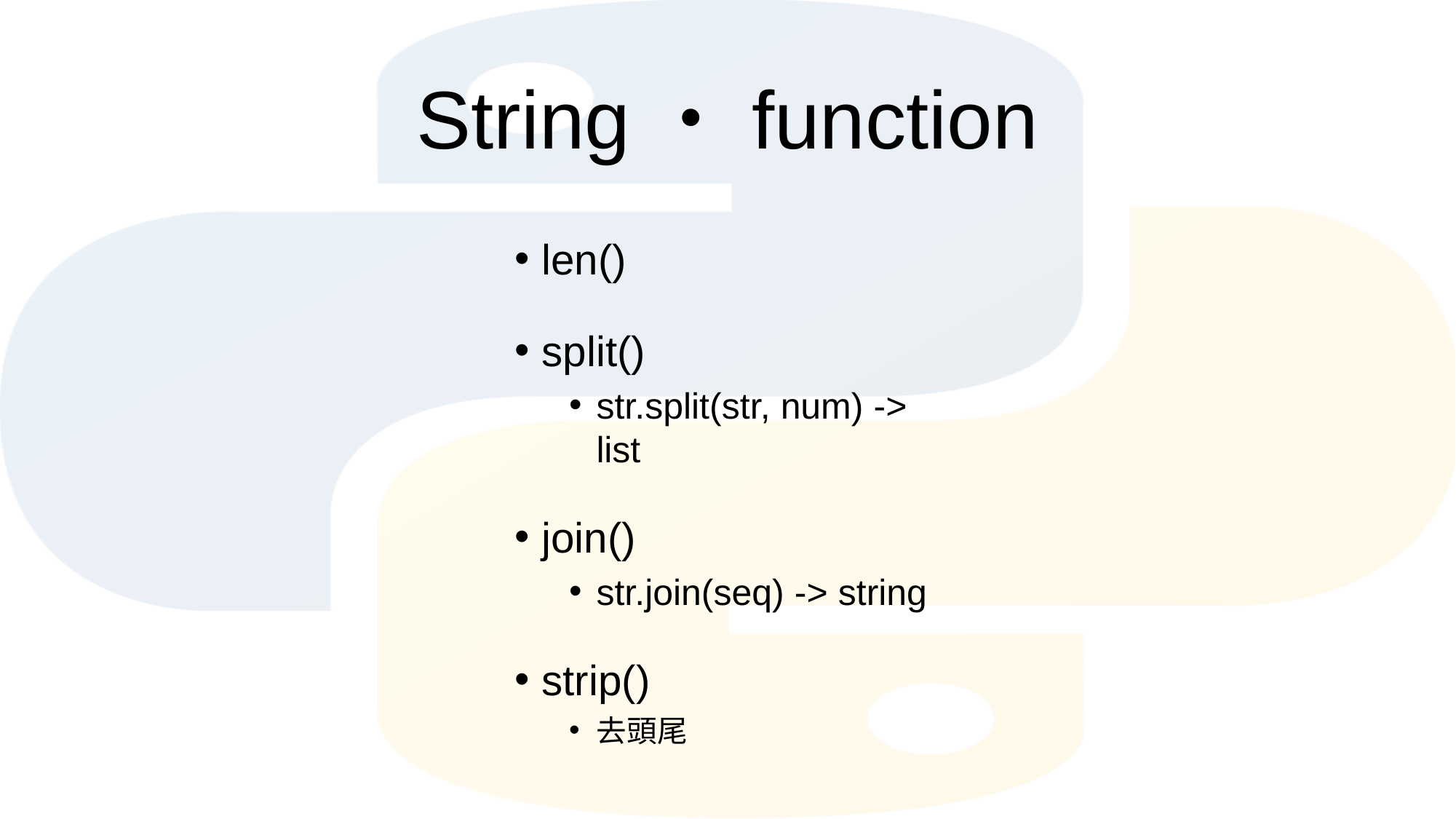

# String・function
len()
split()
str.split(str, num) -> list
join()
str.join(seq) -> string
strip()
去頭尾